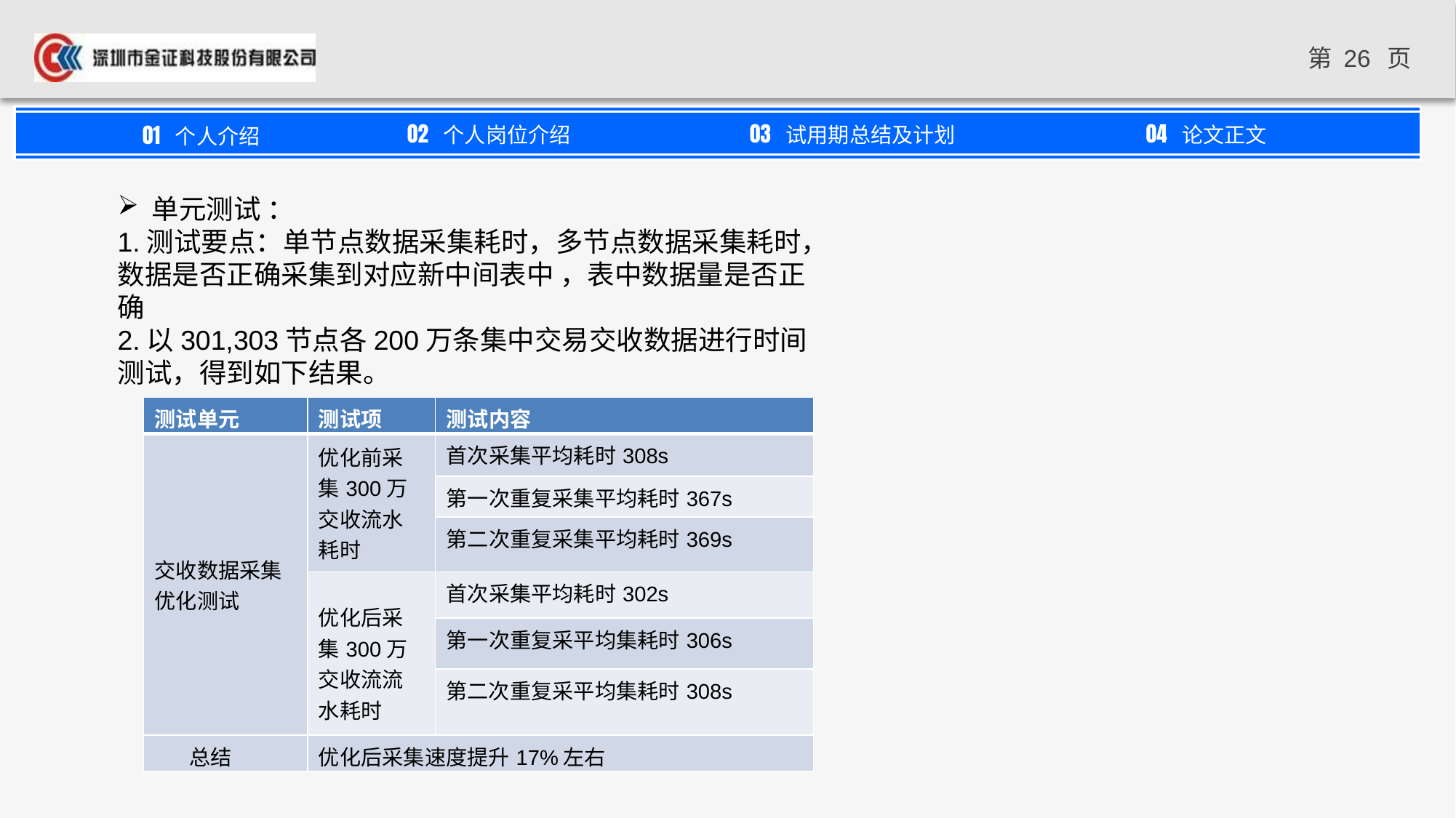

单元测试 ：
1.测试要点：单节点数据采集耗时，多节点数据采集耗时，数据是否正确采集到对应新中间表中 ，表中数据量是否正确
2.以301,303节点各200万条集中交易交收数据进行时间测试，得到如下结果。

| 测试单元 | 测试项 | 测试内容 |
| --- | --- | --- |
| 交收数据采集优化测试 | 优化前采集300万交收流水耗时 | 首次采集平均耗时308s |
|  |  | 第一次重复采集平均耗时367s |
|  |  | 第二次重复采集平均耗时369s |
|  | 优化后采集300万交收流流水耗时 | 首次采集平均耗时302s |
|  |  | 第一次重复采平均集耗时306s |
|  |  | 第二次重复采平均集耗时308s |
| 总结 | 优化后采集速度提升17%左右 |  |